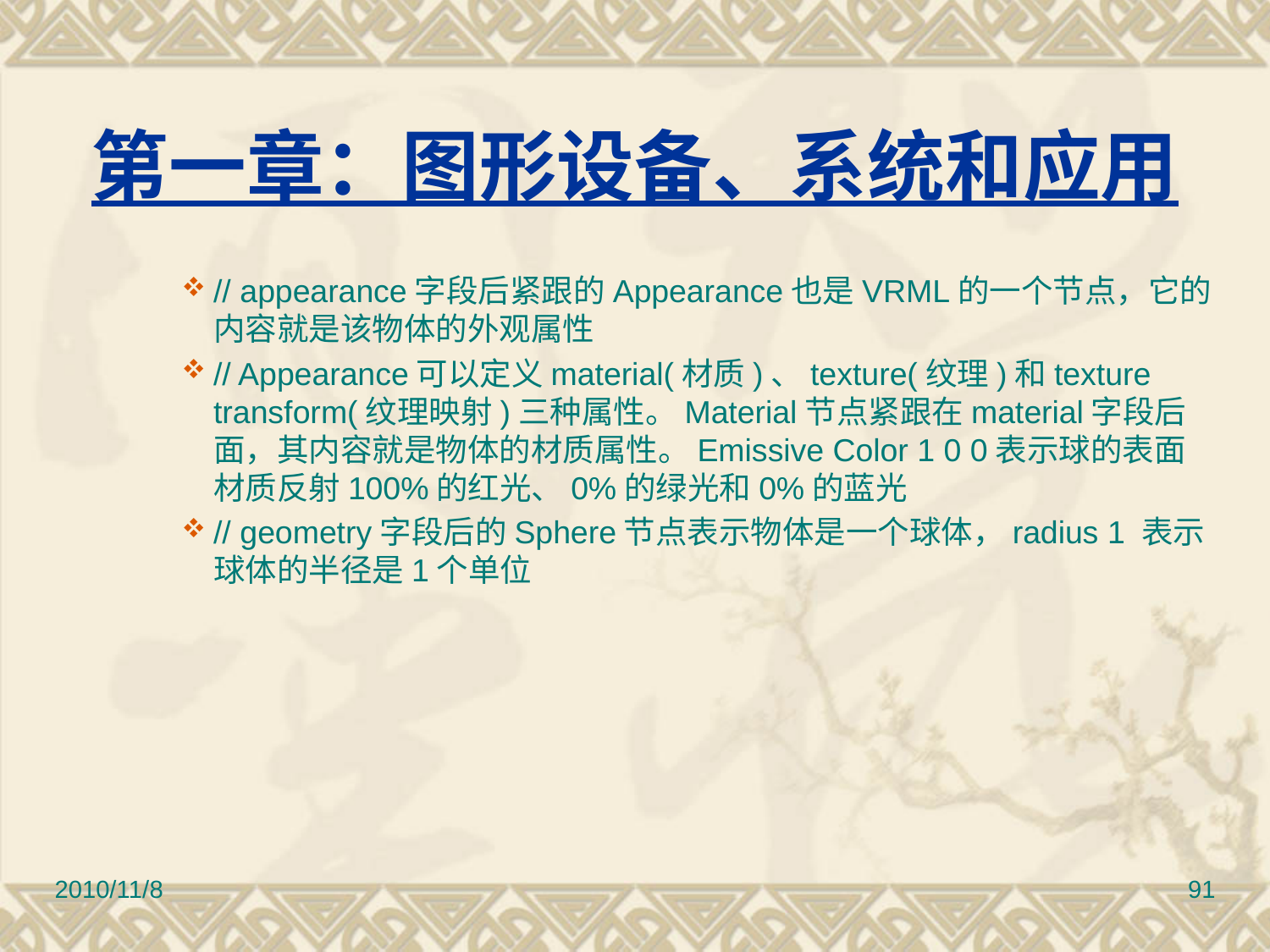

# 第一章：图形设备、系统和应用
// appearance字段后紧跟的Appearance也是VRML的一个节点，它的内容就是该物体的外观属性
// Appearance可以定义material(材质)、texture(纹理)和texture transform(纹理映射)三种属性。Material节点紧跟在material字段后面，其内容就是物体的材质属性。Emissive Color 1 0 0表示球的表面材质反射100%的红光、0%的绿光和0%的蓝光
// geometry字段后的Sphere节点表示物体是一个球体，radius 1 表示球体的半径是1个单位
2010/11/8
91